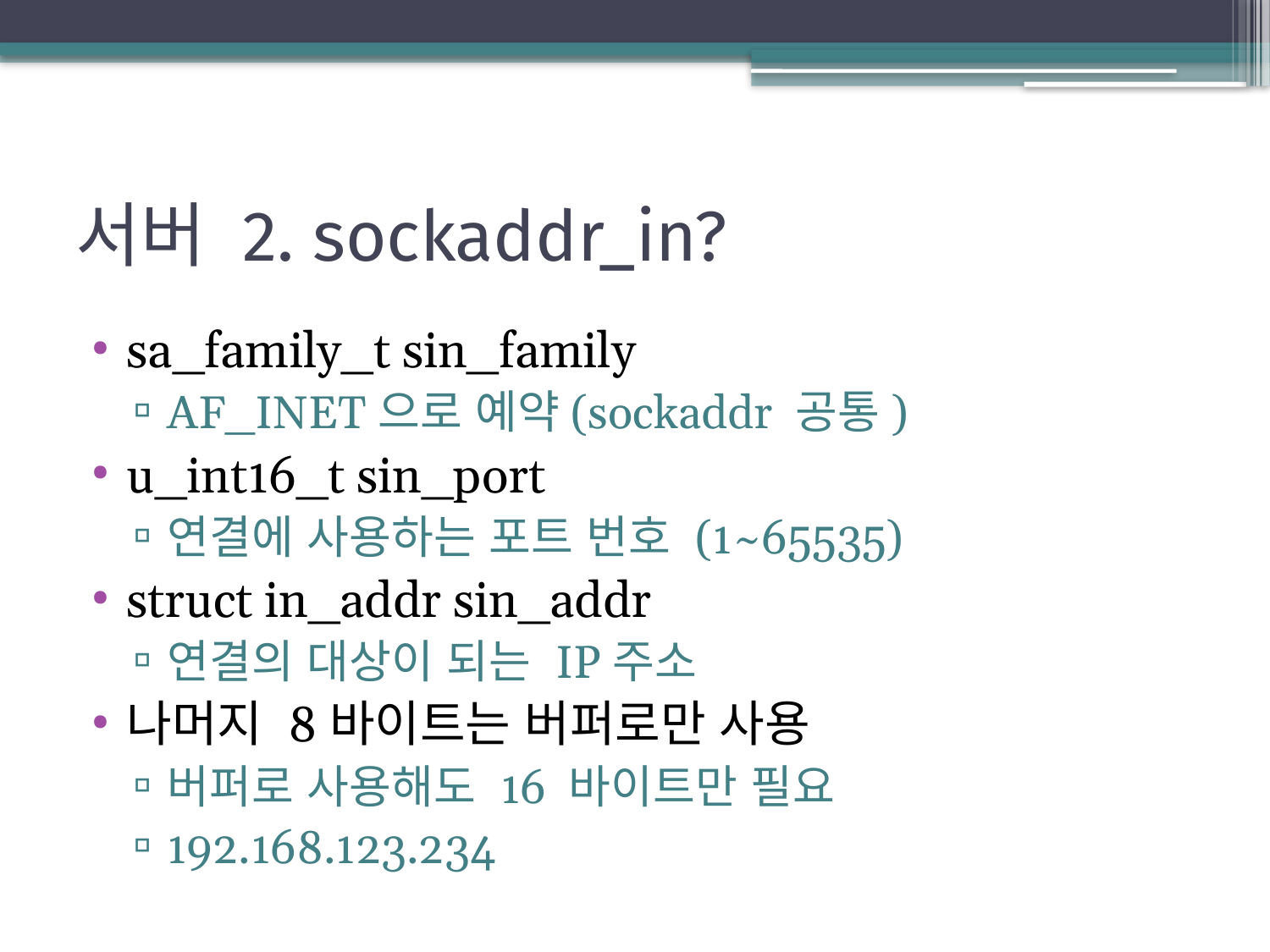

# 서버 2. sockaddr_in?
sa_family_t sin_family
AF_INET으로 예약(sockaddr 공통)
u_int16_t sin_port
연결에 사용하는 포트 번호 (1~65535)
struct in_addr sin_addr
연결의 대상이 되는 IP주소
나머지 8바이트는 버퍼로만 사용
버퍼로 사용해도 16 바이트만 필요
192.168.123.234